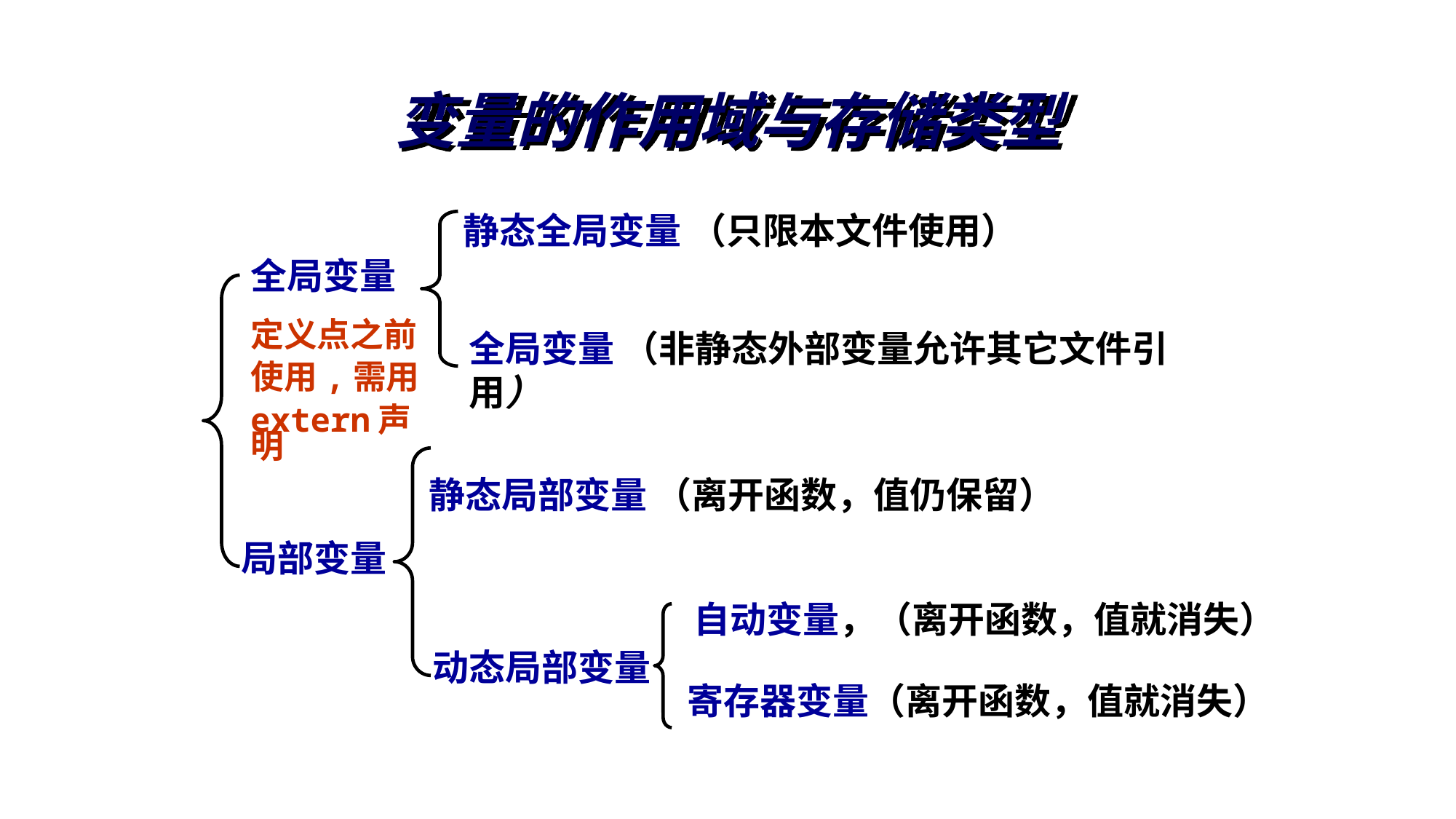

变量的作用域与存储类型
静态全局变量 （只限本文件使用）

全局变量

全局变量 （非静态外部变量允许其它文件引用）
定义点之前
使用,需用
extern声明

静态局部变量 （离开函数，值仍保留）
局部变量
  自动变量，（离开函数，值就消失）

动态局部变量
寄存器变量（离开函数，值就消失）